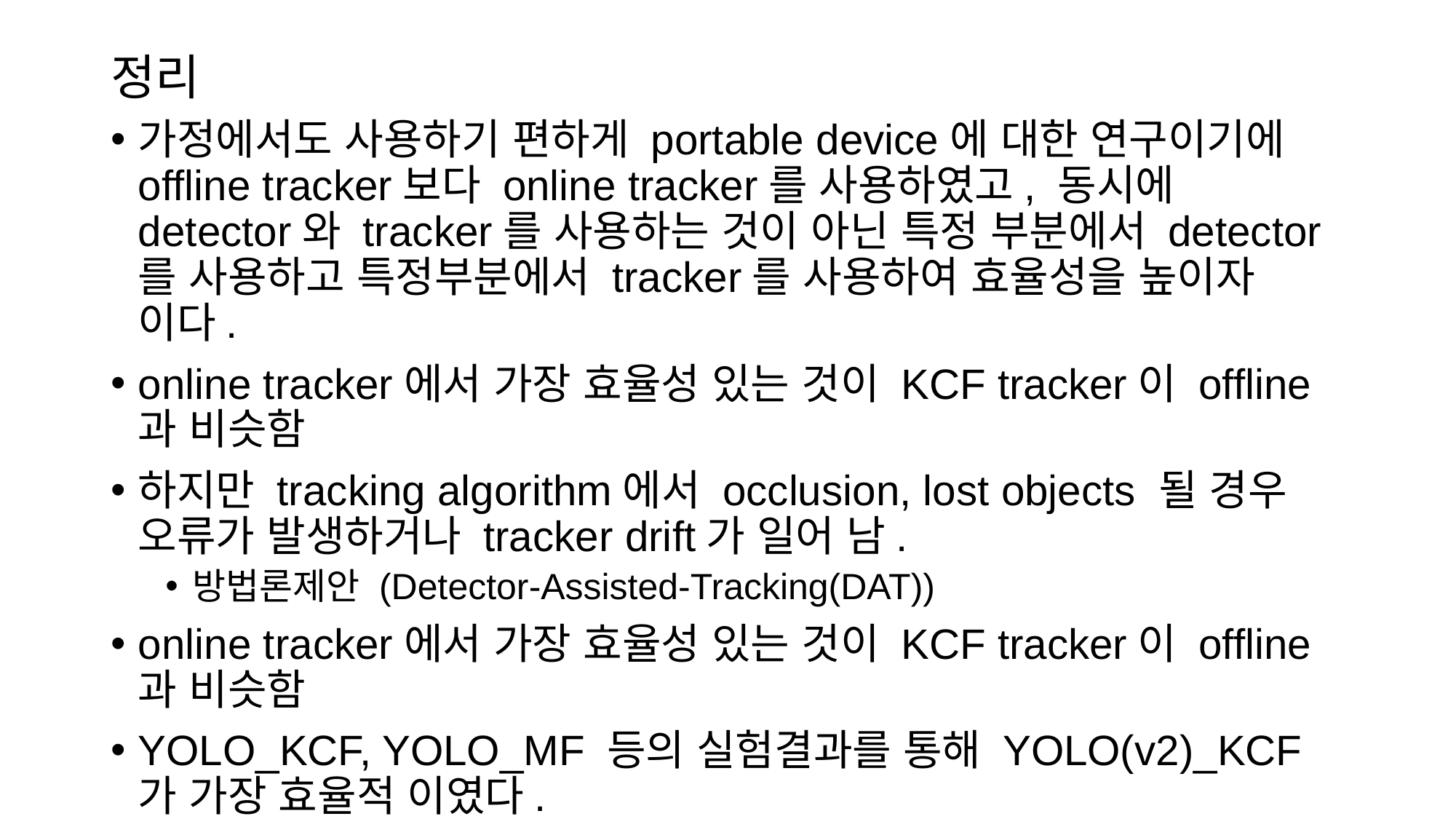

# 정리
가정에서도 사용하기 편하게 portable device에 대한 연구이기에 offline tracker보다 online tracker를 사용하였고, 동시에 detector와 tracker를 사용하는 것이 아닌 특정 부분에서 detector를 사용하고 특정부분에서 tracker를 사용하여 효율성을 높이자 이다.
online tracker에서 가장 효율성 있는 것이 KCF tracker이 offline과 비슷함
하지만 tracking algorithm에서 occlusion, lost objects 될 경우 오류가 발생하거나 tracker drift가 일어 남.
방법론제안 (Detector-Assisted-Tracking(DAT))
online tracker에서 가장 효율성 있는 것이 KCF tracker이 offline과 비슷함
YOLO_KCF, YOLO_MF 등의 실험결과를 통해 YOLO(v2)_KCF가 가장 효율적 이였다.